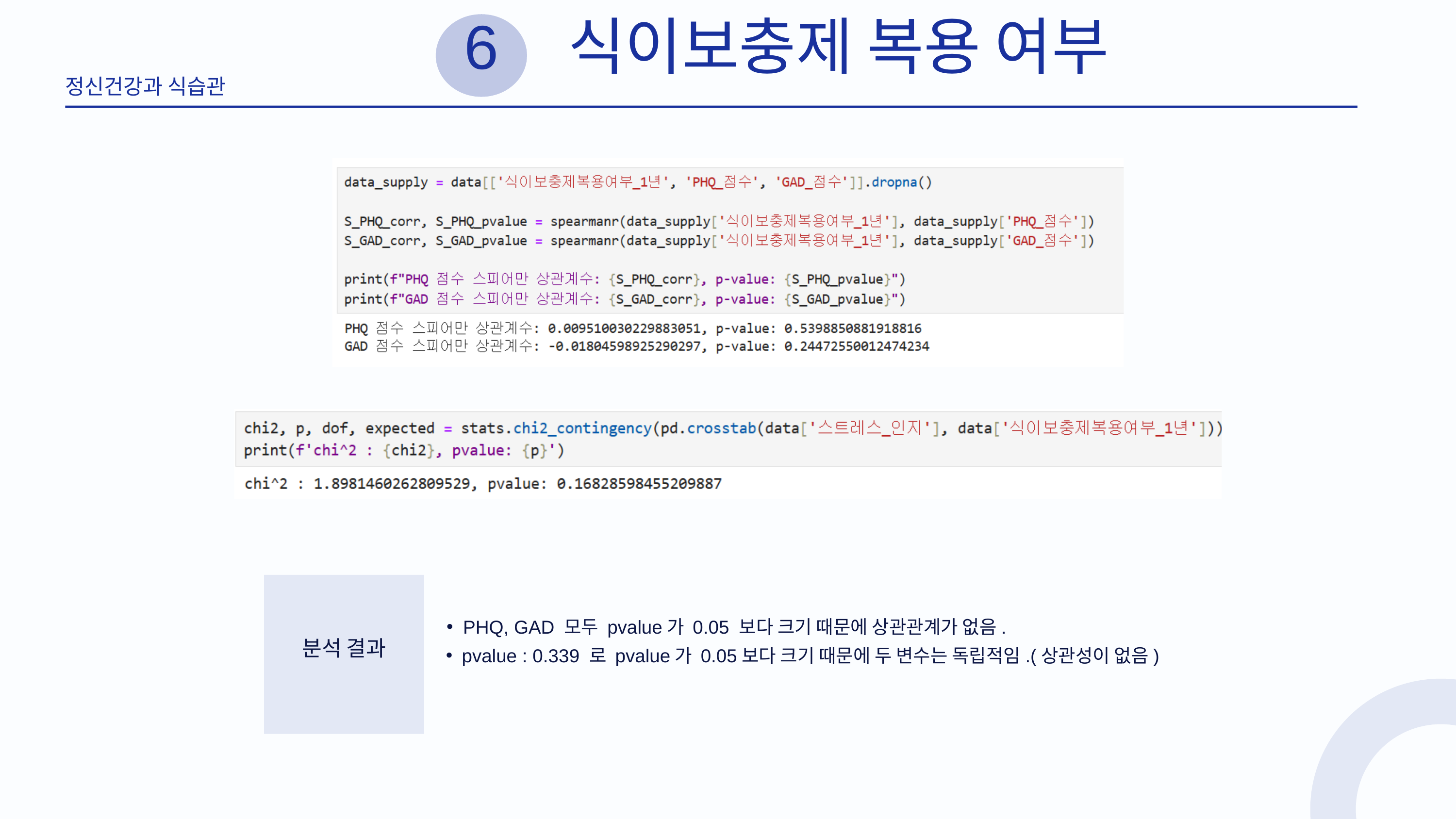

6
식이보충제 복용 여부
정신건강과 식습관

PHQ, GAD 모두 pvalue가 0.05 보다 크기 때문에 상관관계가 없음.
pvalue : 0.339 로 pvalue가 0.05보다 크기 때문에 두 변수는 독립적임.(상관성이 없음)

분석 결과